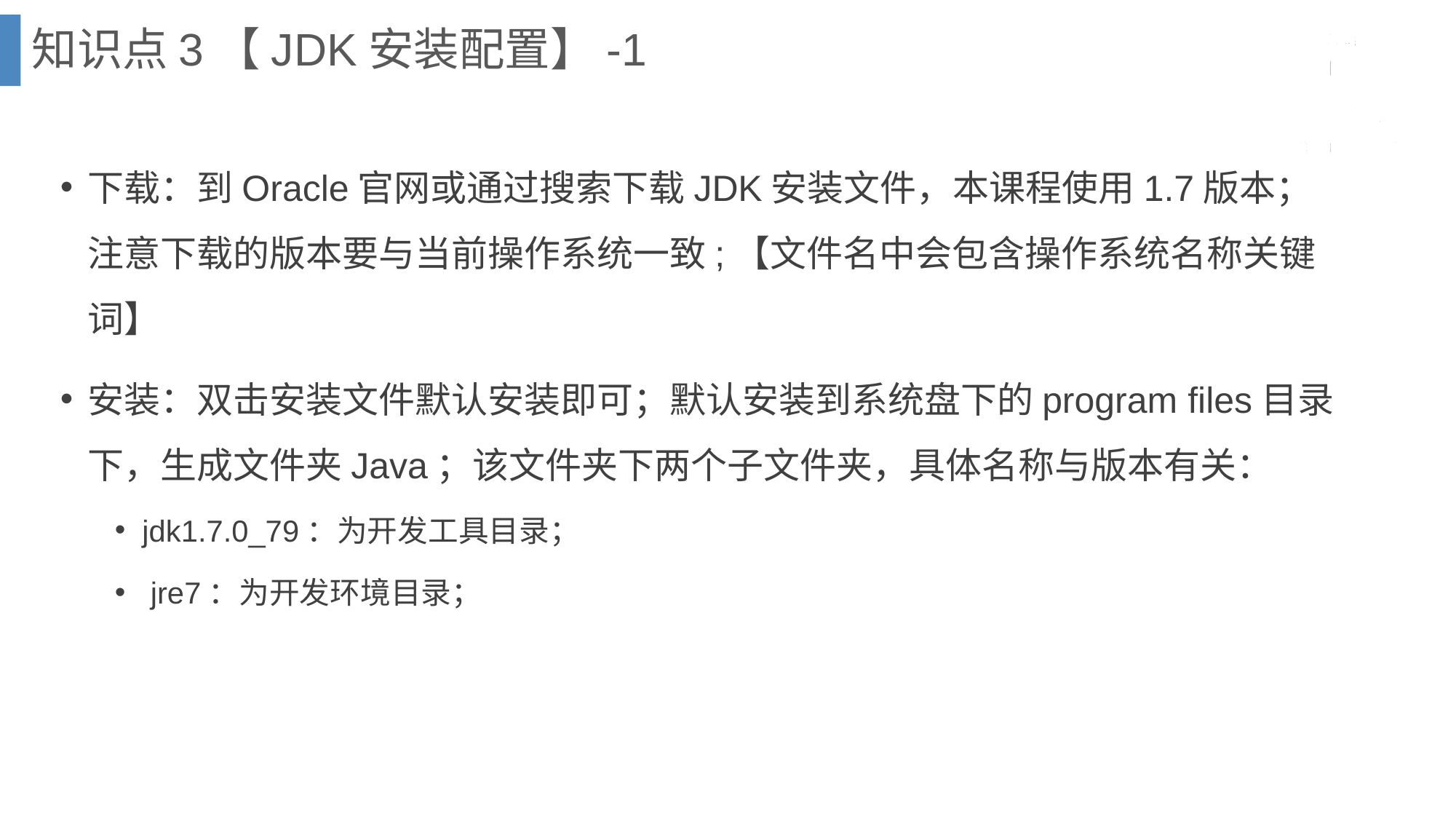

知识点3【JDK安装配置】-1
下载：到Oracle官网或通过搜索下载JDK安装文件，本课程使用1.7版本；注意下载的版本要与当前操作系统一致;【文件名中会包含操作系统名称关键词】
安装：双击安装文件默认安装即可；默认安装到系统盘下的program files目录下，生成文件夹Java；该文件夹下两个子文件夹，具体名称与版本有关：
jdk1.7.0_79：为开发工具目录；
 jre7：为开发环境目录；